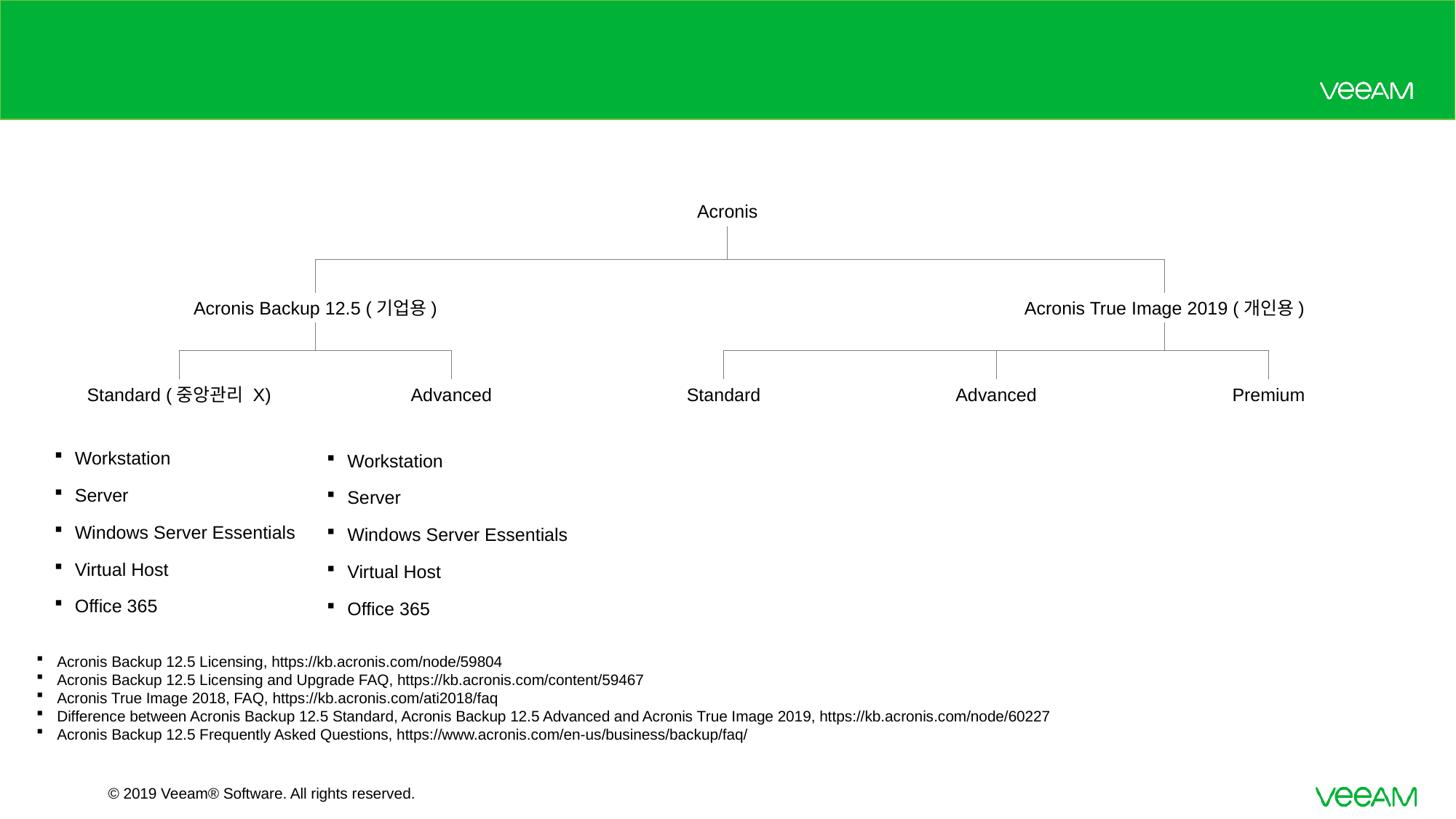

#
Acronis
Acronis Backup 12.5 (기업용)
Acronis True Image 2019 (개인용)
Standard (중앙관리 X)
Advanced
Standard
Advanced
Premium
Workstation
Server
Windows Server Essentials
Virtual Host
Office 365
Workstation
Server
Windows Server Essentials
Virtual Host
Office 365
Acronis Backup 12.5 Licensing, https://kb.acronis.com/node/59804
Acronis Backup 12.5 Licensing and Upgrade FAQ, https://kb.acronis.com/content/59467
Acronis True Image 2018, FAQ, https://kb.acronis.com/ati2018/faq
Difference between Acronis Backup 12.5 Standard, Acronis Backup 12.5 Advanced and Acronis True Image 2019, https://kb.acronis.com/node/60227
Acronis Backup 12.5 Frequently Asked Questions, https://www.acronis.com/en-us/business/backup/faq/